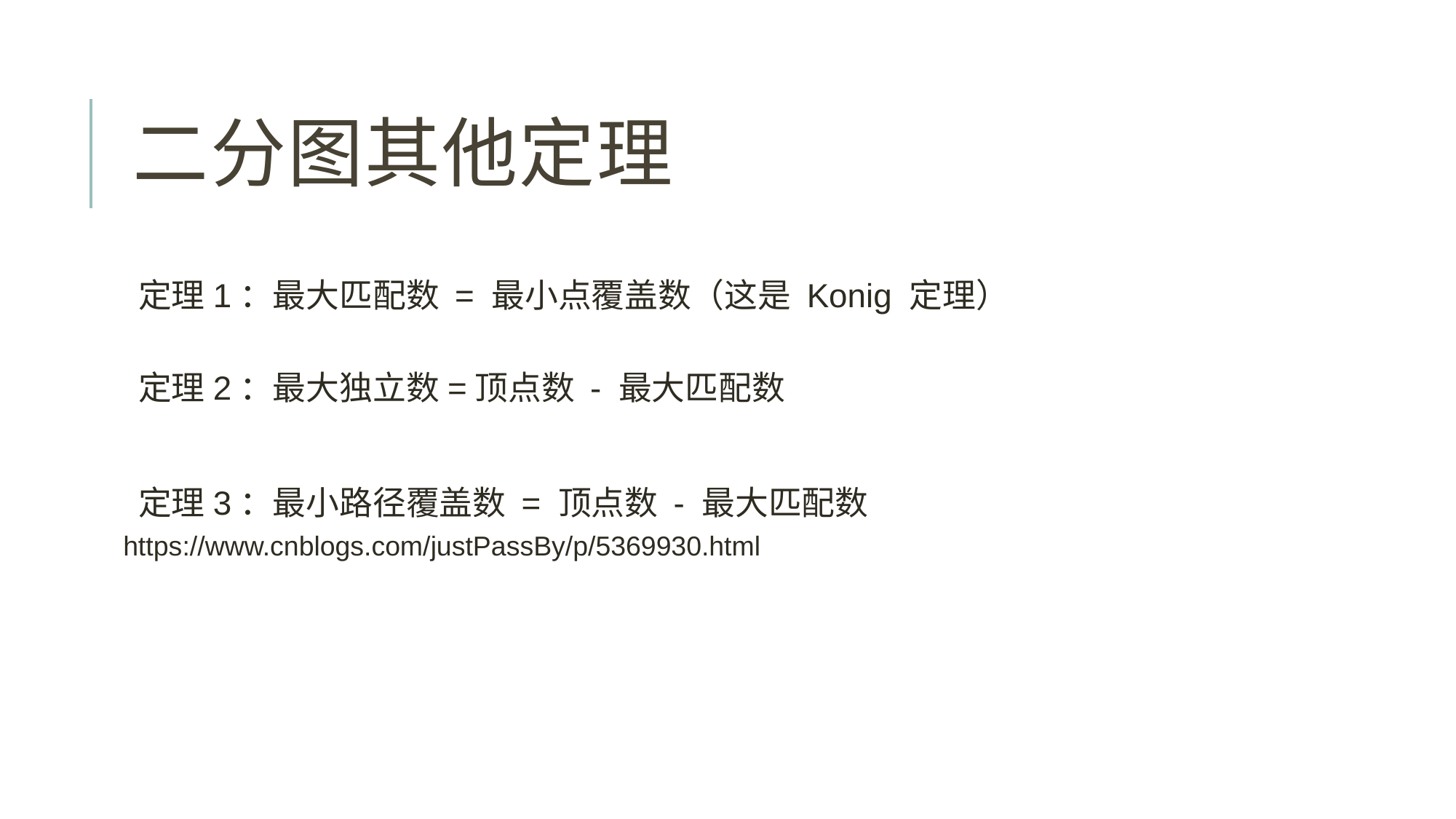

# 二分图其他定理
定理1：最大匹配数 = 最小点覆盖数（这是 Konig 定理）
定理2：最大独立数=顶点数 - 最大匹配数

定理3：最小路径覆盖数 = 顶点数 - 最大匹配数
https://www.cnblogs.com/justPassBy/p/5369930.html